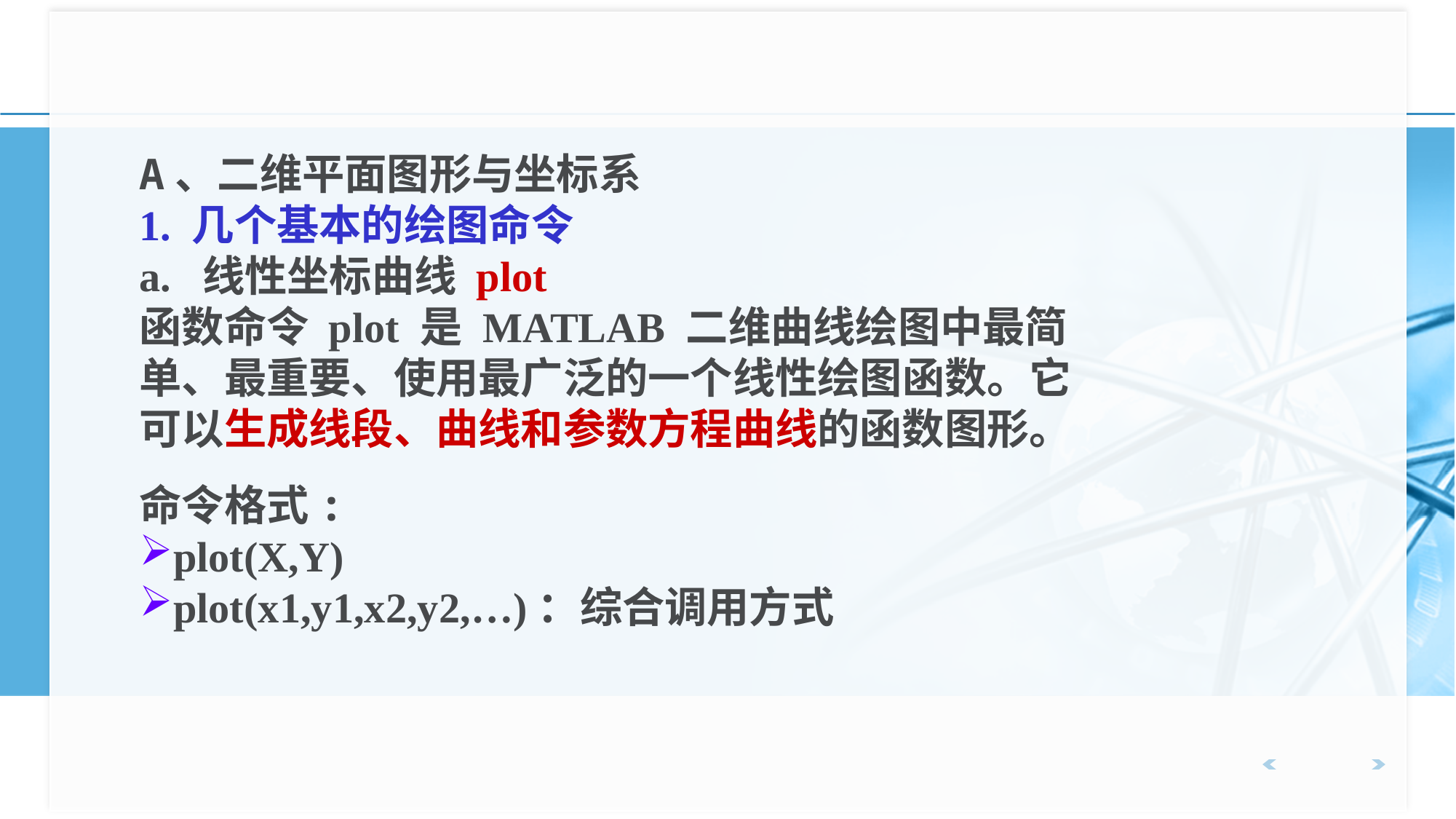

A、二维平面图形与坐标系
1. 几个基本的绘图命令
a.  线性坐标曲线 plot
函数命令 plot 是 MATLAB 二维曲线绘图中最简单、最重要、使用最广泛的一个线性绘图函数。它可以生成线段、曲线和参数方程曲线的函数图形。
命令格式:
plot(X,Y)
plot(x1,y1,x2,y2,…)：综合调用方式
7